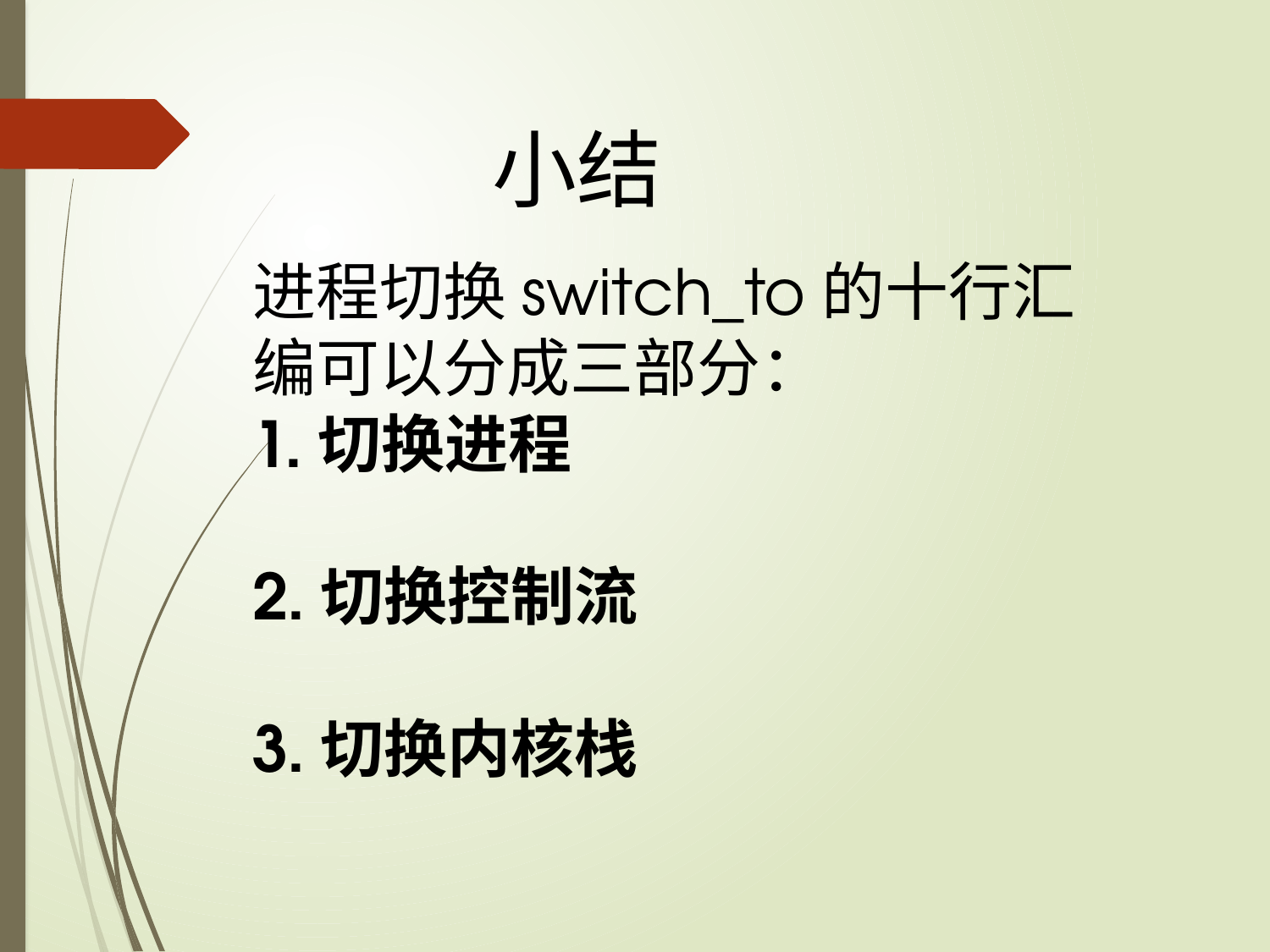

小结
进程切换switch_to的十行汇编可以分成三部分：
1.切换进程

2.切换控制流

3.切换内核栈